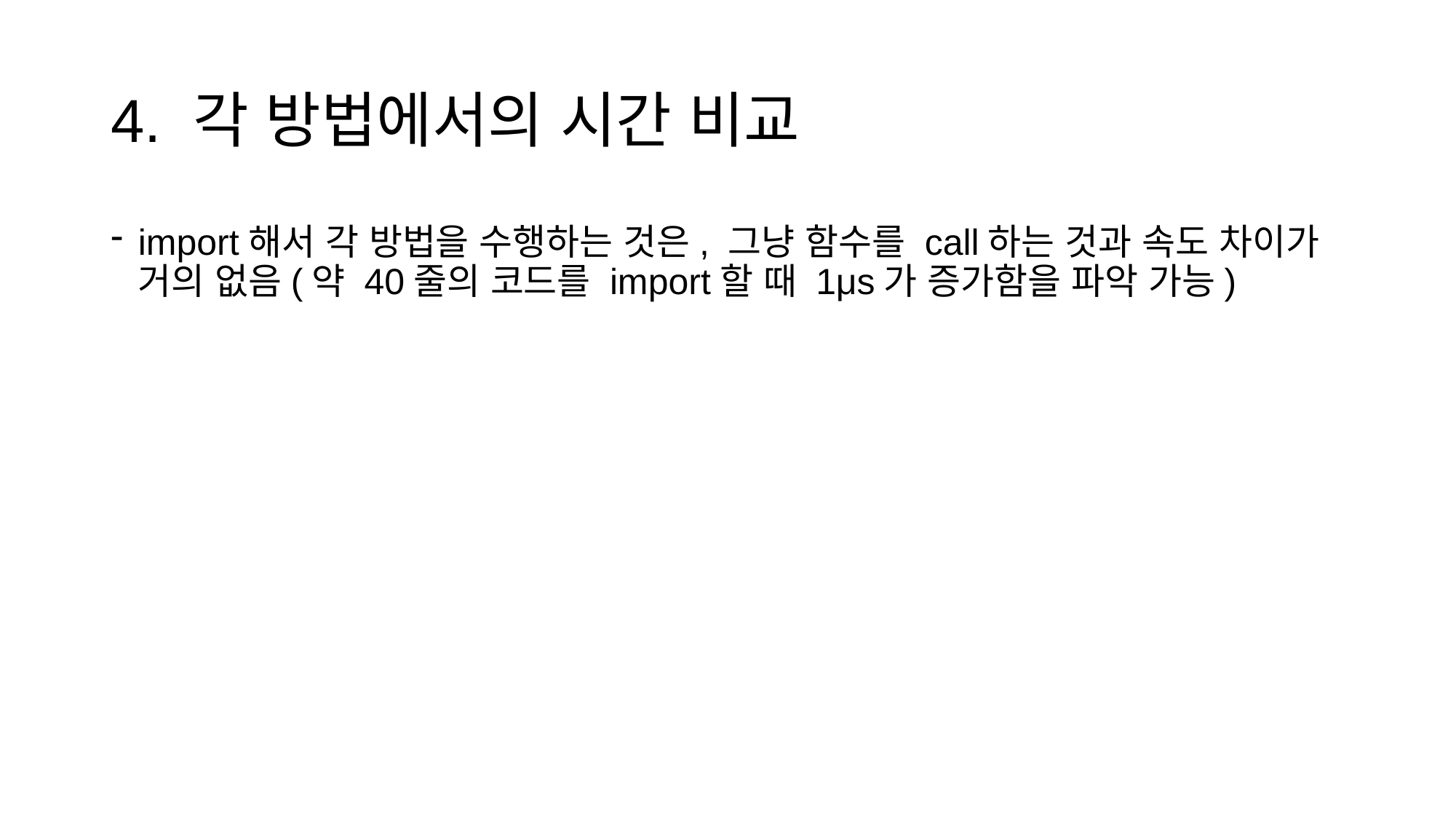

# 4. 각 방법에서의 시간 비교
import해서 각 방법을 수행하는 것은, 그냥 함수를 call하는 것과 속도 차이가 거의 없음(약 40줄의 코드를 import할 때 1μs가 증가함을 파악 가능)